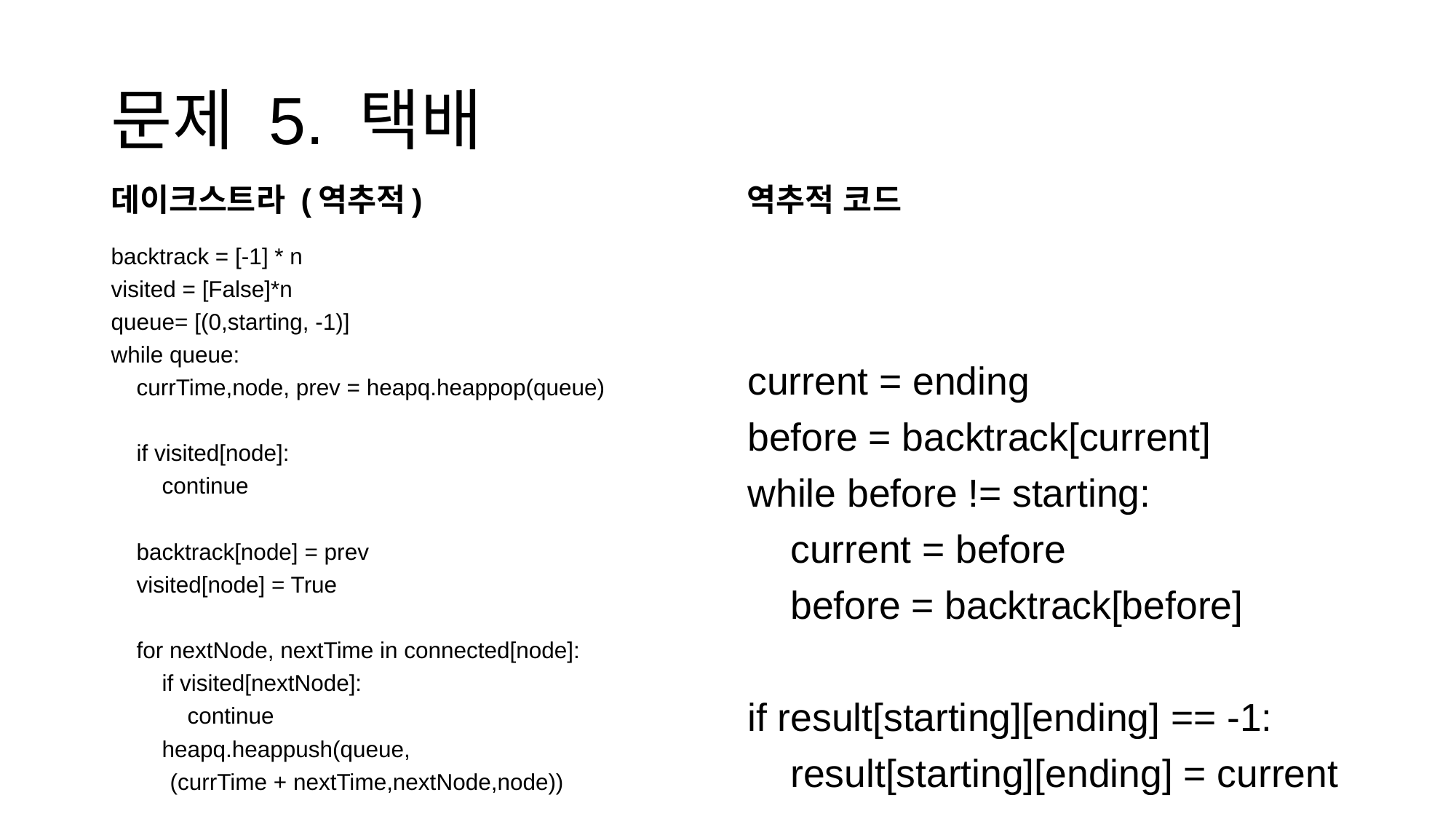

# 문제 5. 택배
데이크스트라 (역추적)
역추적 코드
backtrack = [-1] * n
visited = [False]*n
queue= [(0,starting, -1)]
while queue:
    currTime,node, prev = heapq.heappop(queue)

    if visited[node]:
        continue

    backtrack[node] = prev
    visited[node] = True

    for nextNode, nextTime in connected[node]:
        if visited[nextNode]:
            continue
        heapq.heappush(queue,
	(currTime + nextTime,nextNode,node))

current = ending
before = backtrack[current]
while before != starting:
    current = before
    before = backtrack[before]

if result[starting][ending] == -1:
    result[starting][ending] = current